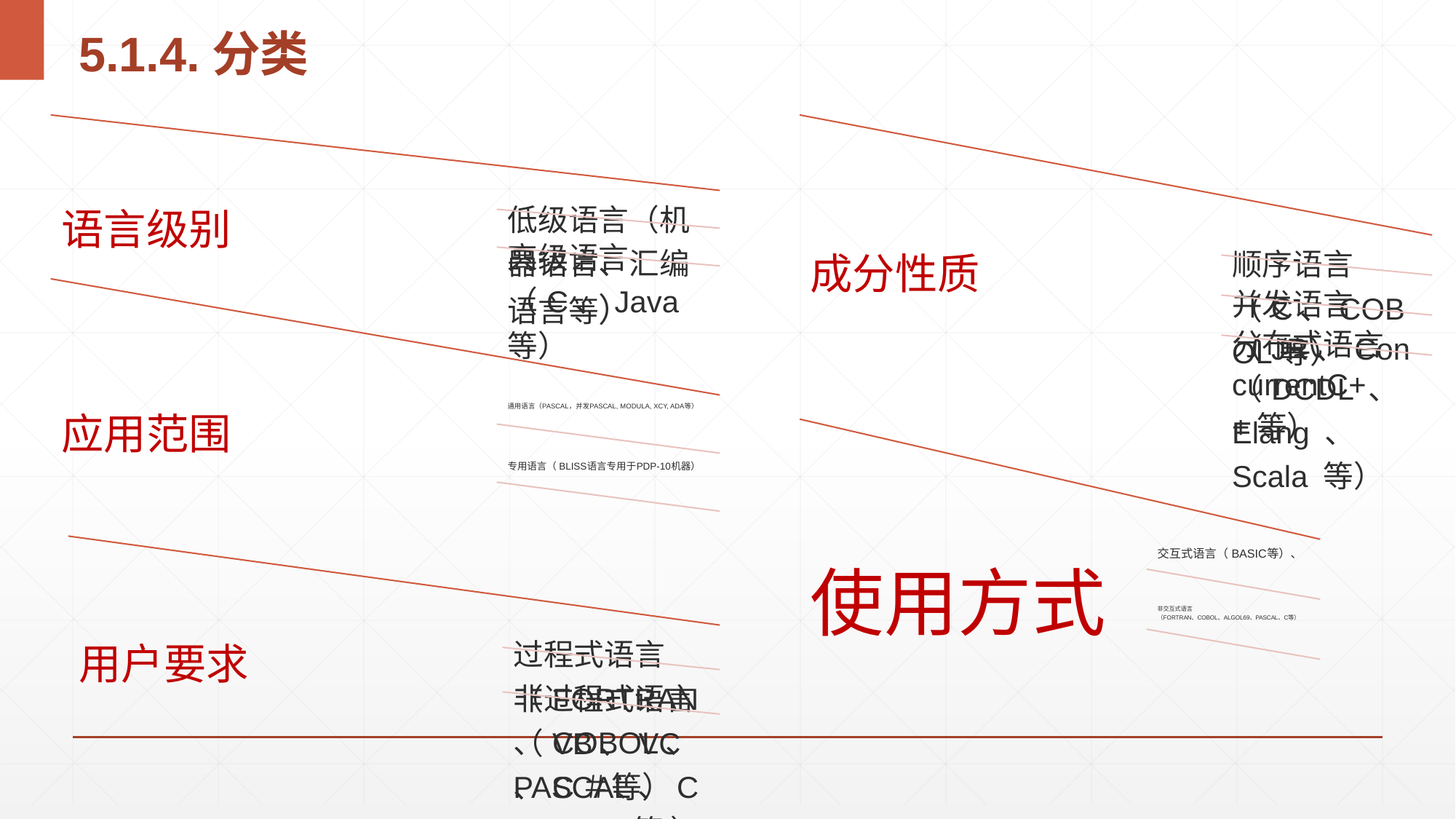

# 5.1.4.分类
语言级别
成分性质
应用范围
通用语言（PASCAL，并发PASCAL, MODULA, XCY, ADA等）
专用语言（ BLISS语言专用于PDP-10机器）
使用方式
交互式语言（ BASIC等）、
非交互式语言（FORTRAN、COBOL、ALGOL69、PASCAL、C等）
用户要求